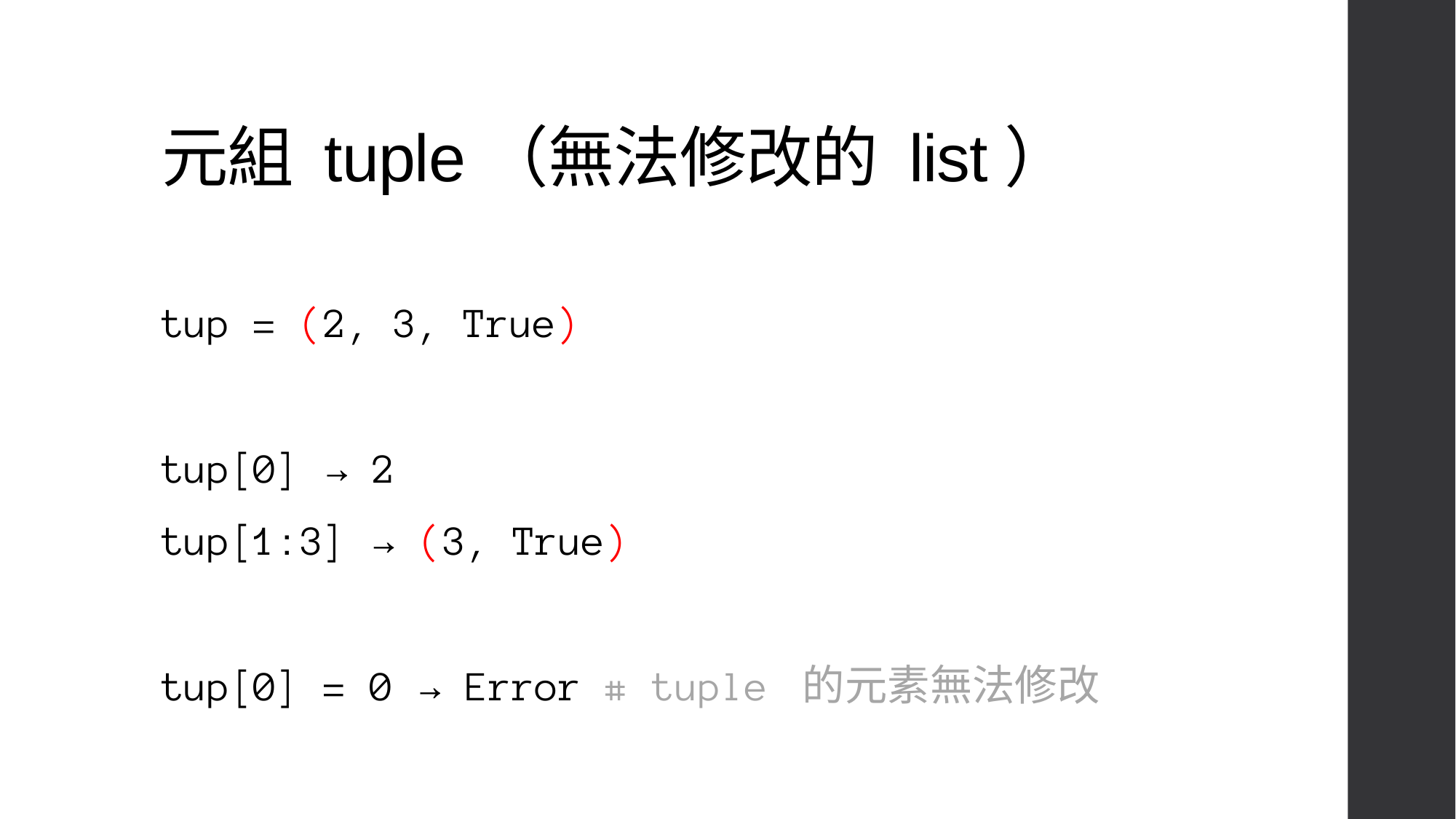

# 元組 tuple（無法修改的 list）

tup = (2, 3, True)

tup[0] → 2
tup[1:3] → (3, True)

tup[0] = 0 → Error # tuple 的元素無法修改